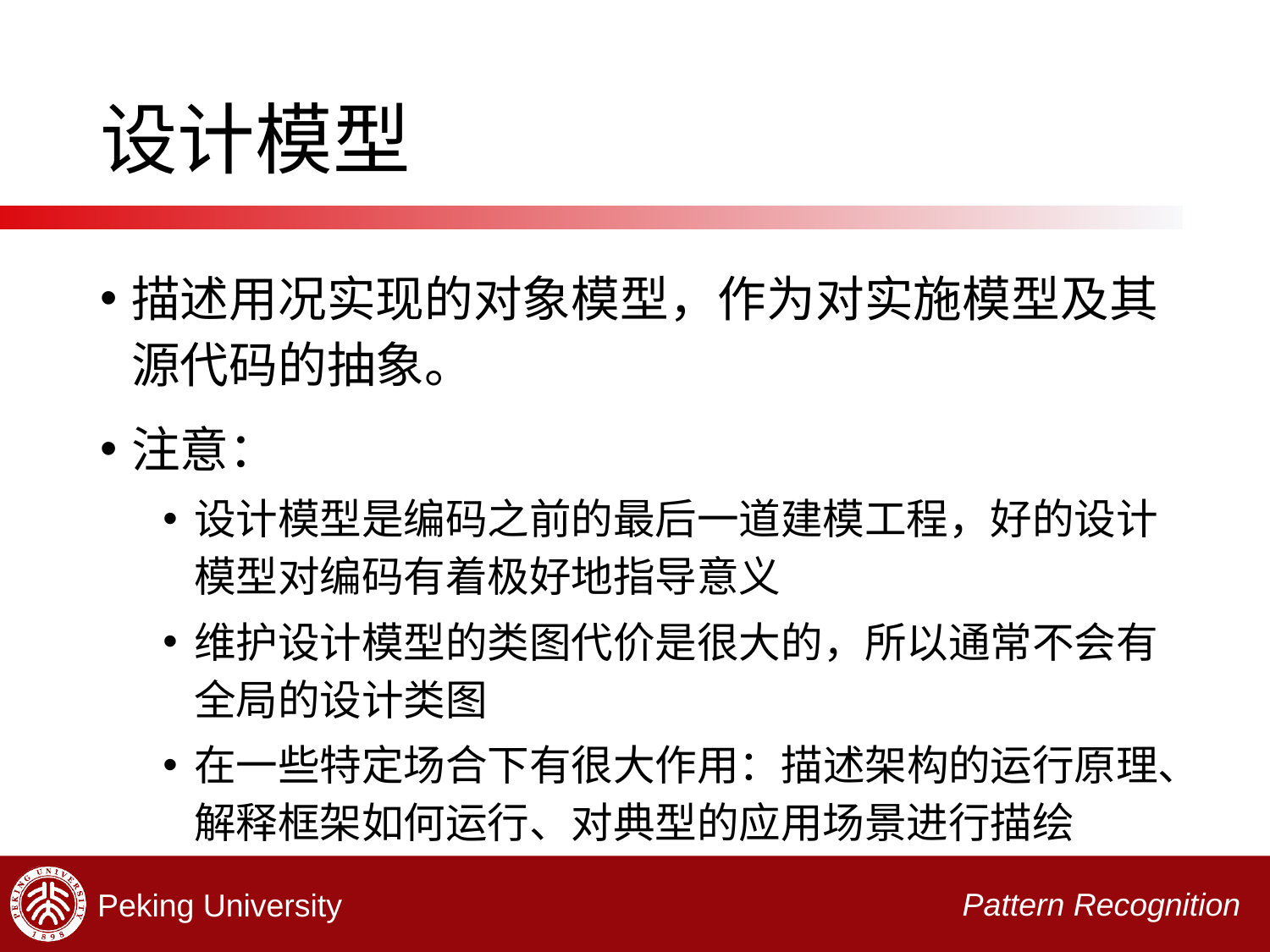

# 设计模型
描述用况实现的对象模型，作为对实施模型及其源代码的抽象。
注意：
设计模型是编码之前的最后一道建模工程，好的设计模型对编码有着极好地指导意义
维护设计模型的类图代价是很大的，所以通常不会有全局的设计类图
在一些特定场合下有很大作用：描述架构的运行原理、解释框架如何运行、对典型的应用场景进行描绘